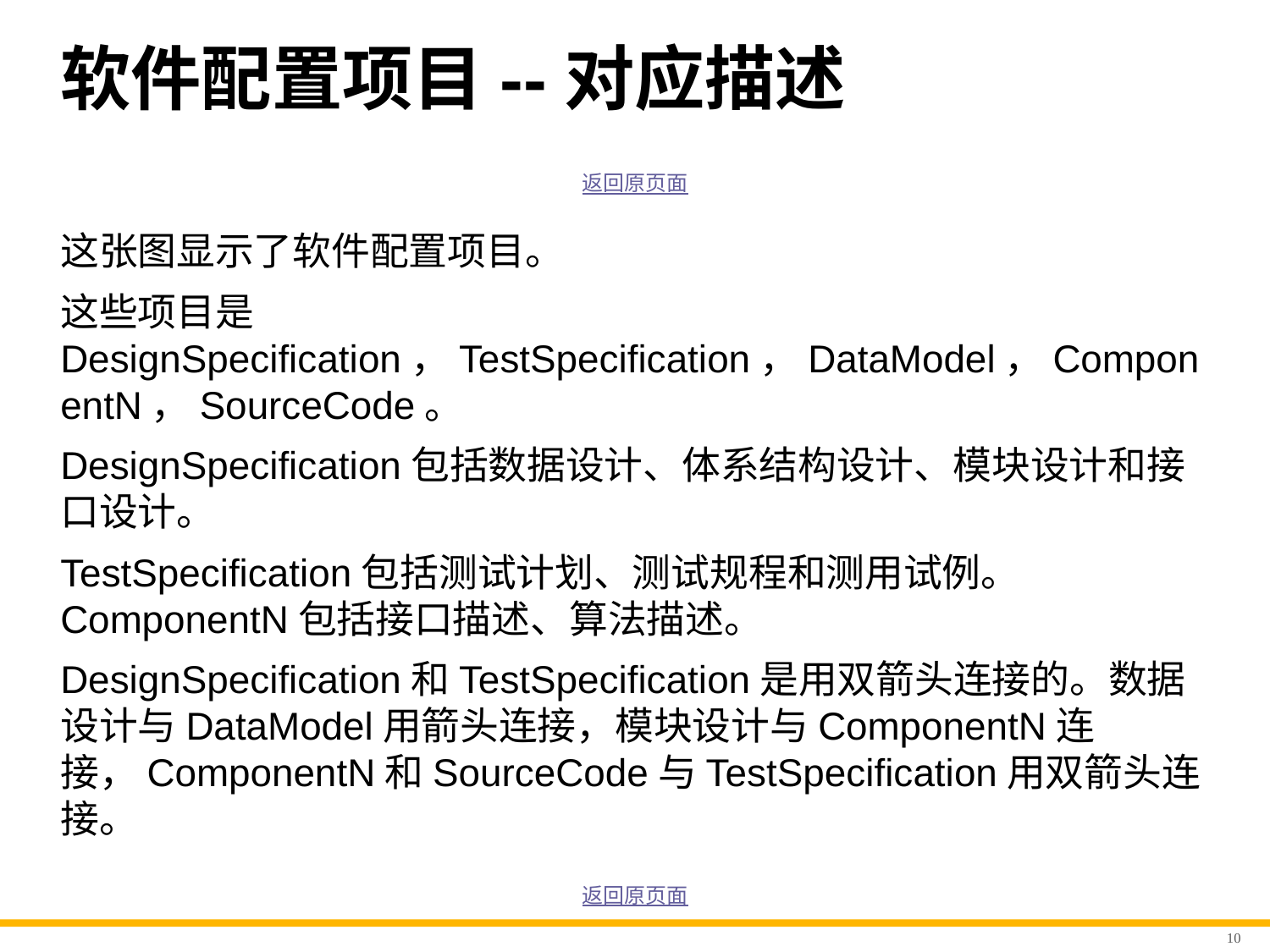

# 软件配置项目--对应描述
返回原页面
这张图显示了软件配置项目。
这些项目是DesignSpecification，TestSpecification，DataModel，ComponentN，SourceCode。
DesignSpecification包括数据设计、体系结构设计、模块设计和接口设计。
TestSpecification包括测试计划、测试规程和测用试例。 ComponentN包括接口描述、算法描述。
DesignSpecification和TestSpecification是用双箭头连接的。数据设计与DataModel用箭头连接，模块设计与ComponentN连接，ComponentN和SourceCode与TestSpecification用双箭头连接。
返回原页面
10